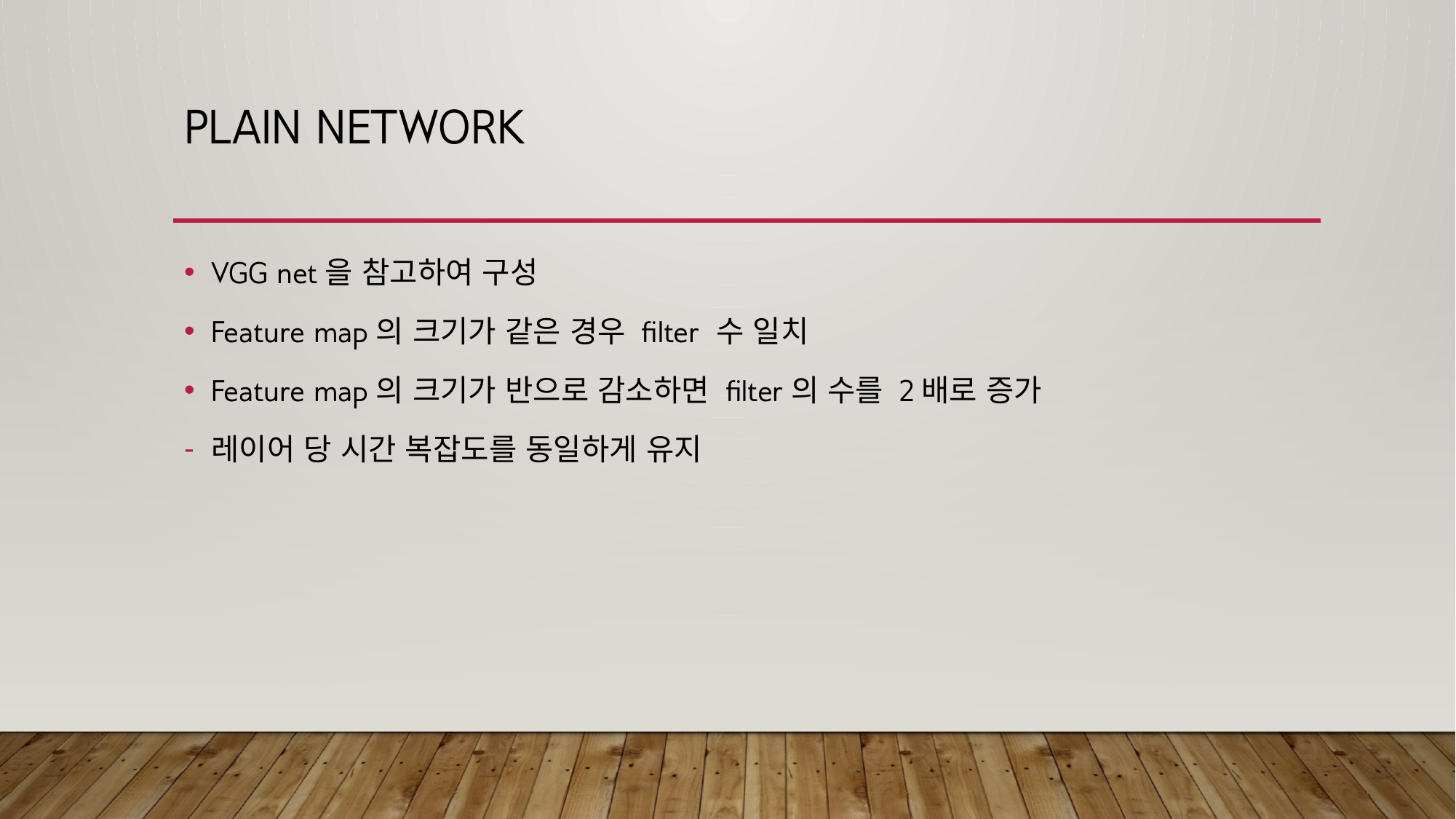

# Plain Network
VGG net을 참고하여 구성
Feature map의 크기가 같은 경우 filter 수 일치
Feature map의 크기가 반으로 감소하면 filter의 수를 2배로 증가
레이어 당 시간 복잡도를 동일하게 유지